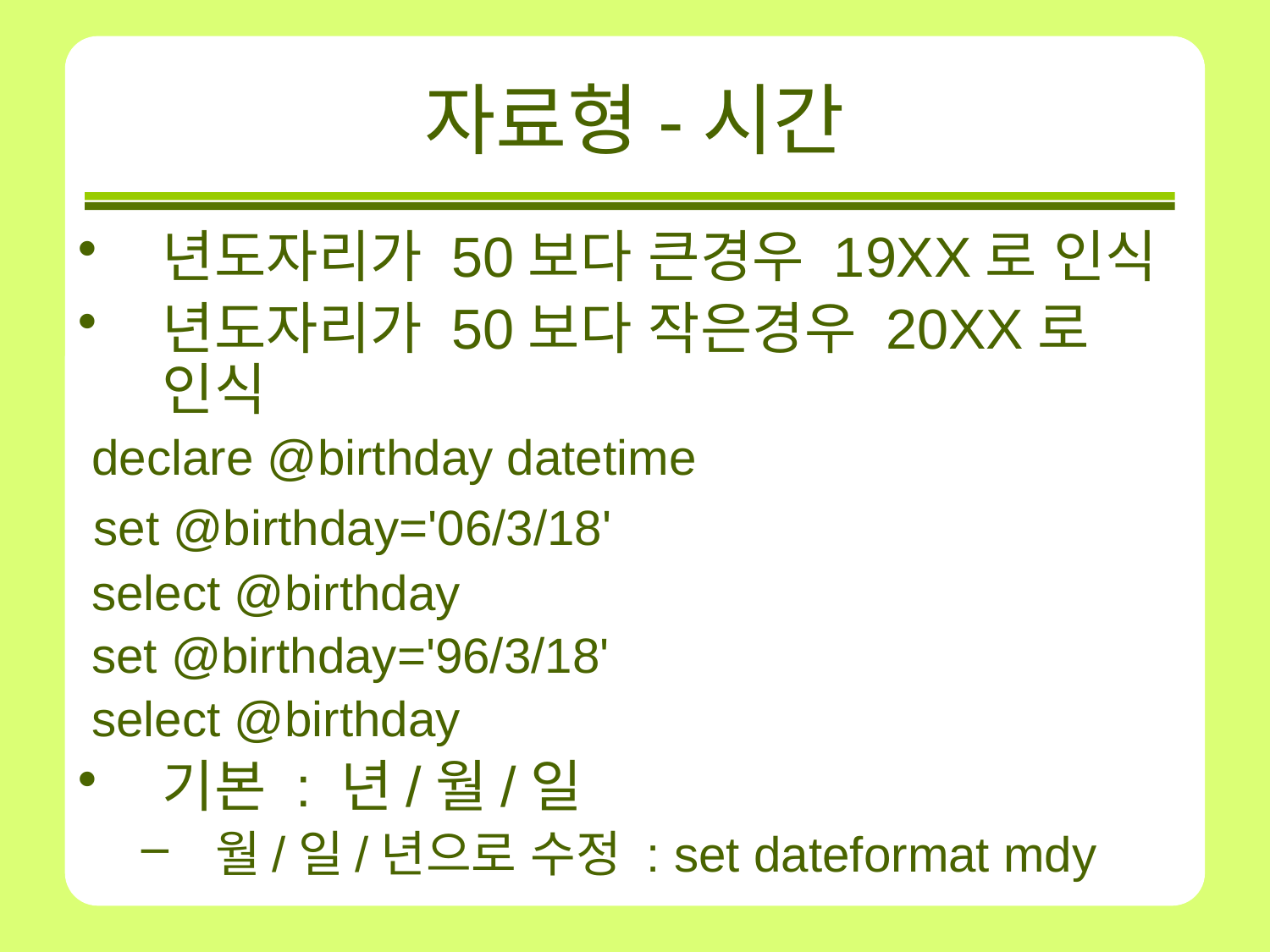

# 자료형-시간
년도자리가 50보다 큰경우 19XX로 인식
년도자리가 50보다 작은경우 20XX로 인식
 declare @birthday datetime
 set @birthday='06/3/18'
 select @birthday
 set @birthday='96/3/18'
 select @birthday
기본 : 년/월/일
월/일/년으로 수정 : set dateformat mdy